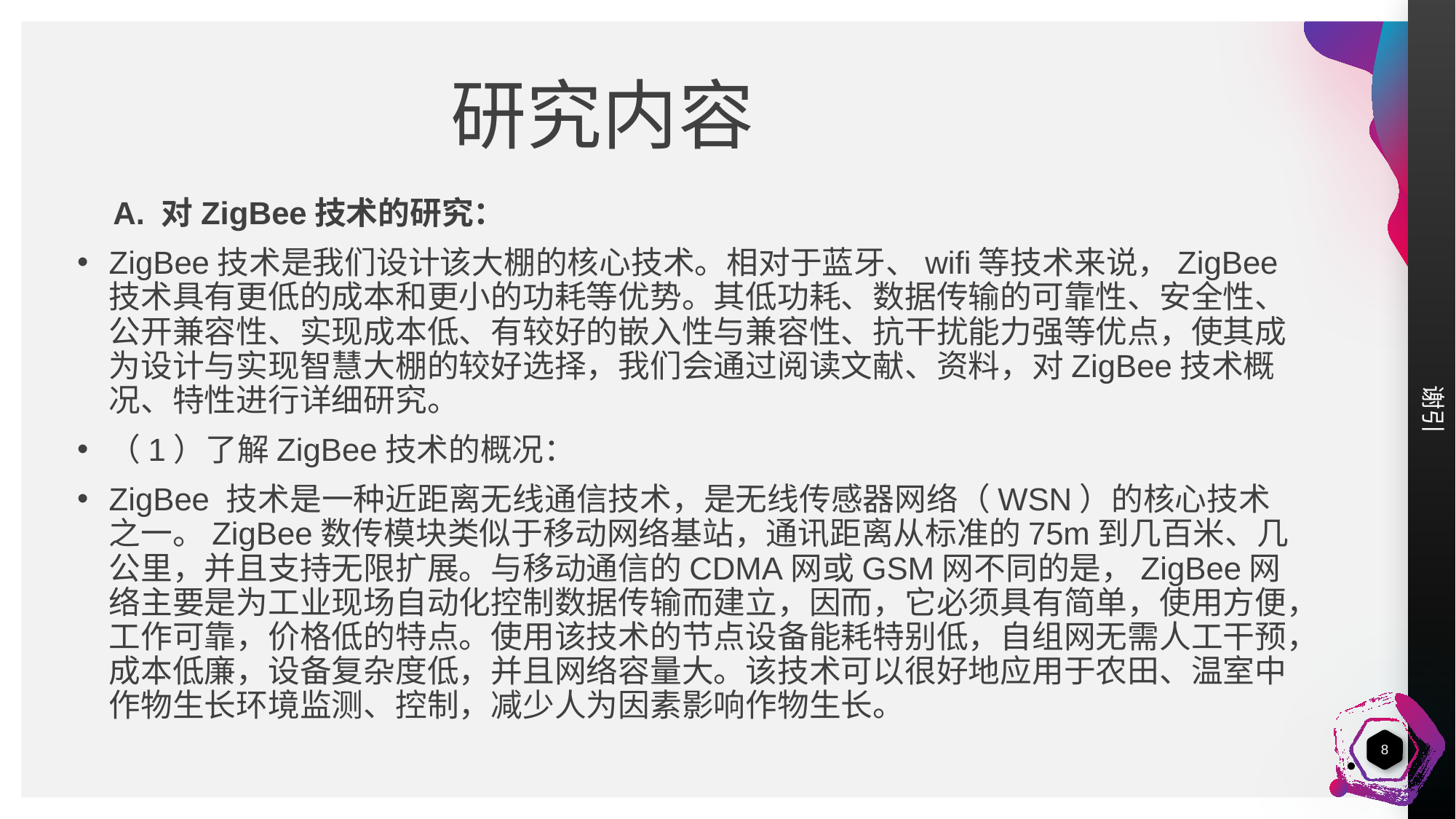

# 研究内容
    A. 对ZigBee技术的研究：
ZigBee技术是我们设计该大棚的核心技术。相对于蓝牙、wifi等技术来说，ZigBee技术具有更低的成本和更小的功耗等优势。其低功耗、数据传输的可靠性、安全性、公开兼容性、实现成本低、有较好的嵌入性与兼容性、抗干扰能力强等优点，使其成为设计与实现智慧大棚的较好选择，我们会通过阅读文献、资料，对ZigBee技术概况、特性进行详细研究。
（1）了解ZigBee技术的概况：
ZigBee 技术是一种近距离无线通信技术，是无线传感器网络（WSN）的核心技术之一。ZigBee数传模块类似于移动网络基站，通讯距离从标准的75m到几百米、几公里，并且支持无限扩展。与移动通信的CDMA网或GSM网不同的是，ZigBee网络主要是为工业现场自动化控制数据传输而建立，因而，它必须具有简单，使用方便，工作可靠，价格低的特点。使用该技术的节点设备能耗特别低，自组网无需人工干预，成本低廉，设备复杂度低，并且网络容量大。该技术可以很好地应用于农田、温室中作物生长环境监测、控制，减少人为因素影响作物生长。

8